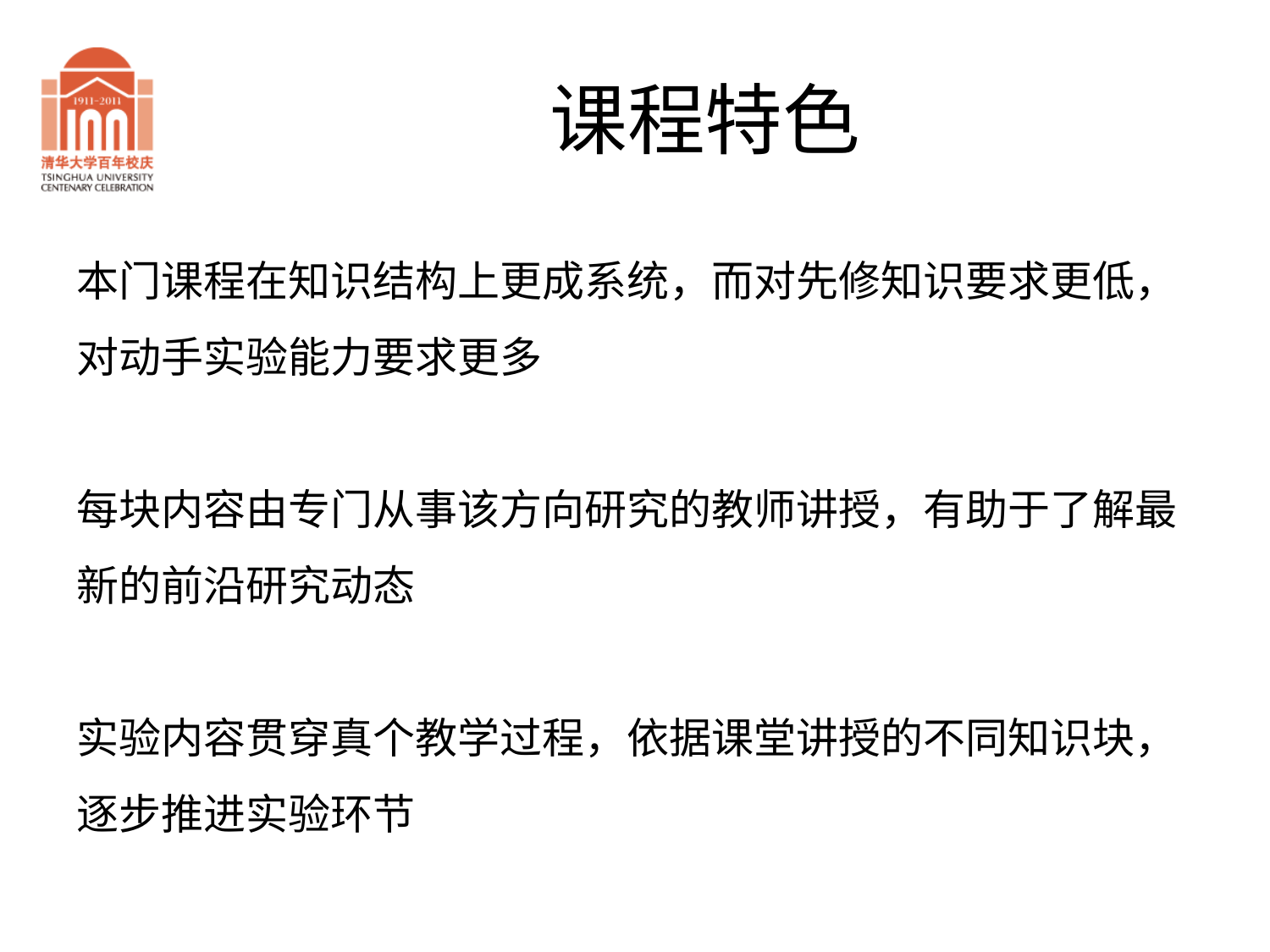

# 课程特色
本门课程在知识结构上更成系统，而对先修知识要求更低，对动手实验能力要求更多

每块内容由专门从事该方向研究的教师讲授，有助于了解最新的前沿研究动态

实验内容贯穿真个教学过程，依据课堂讲授的不同知识块，逐步推进实验环节